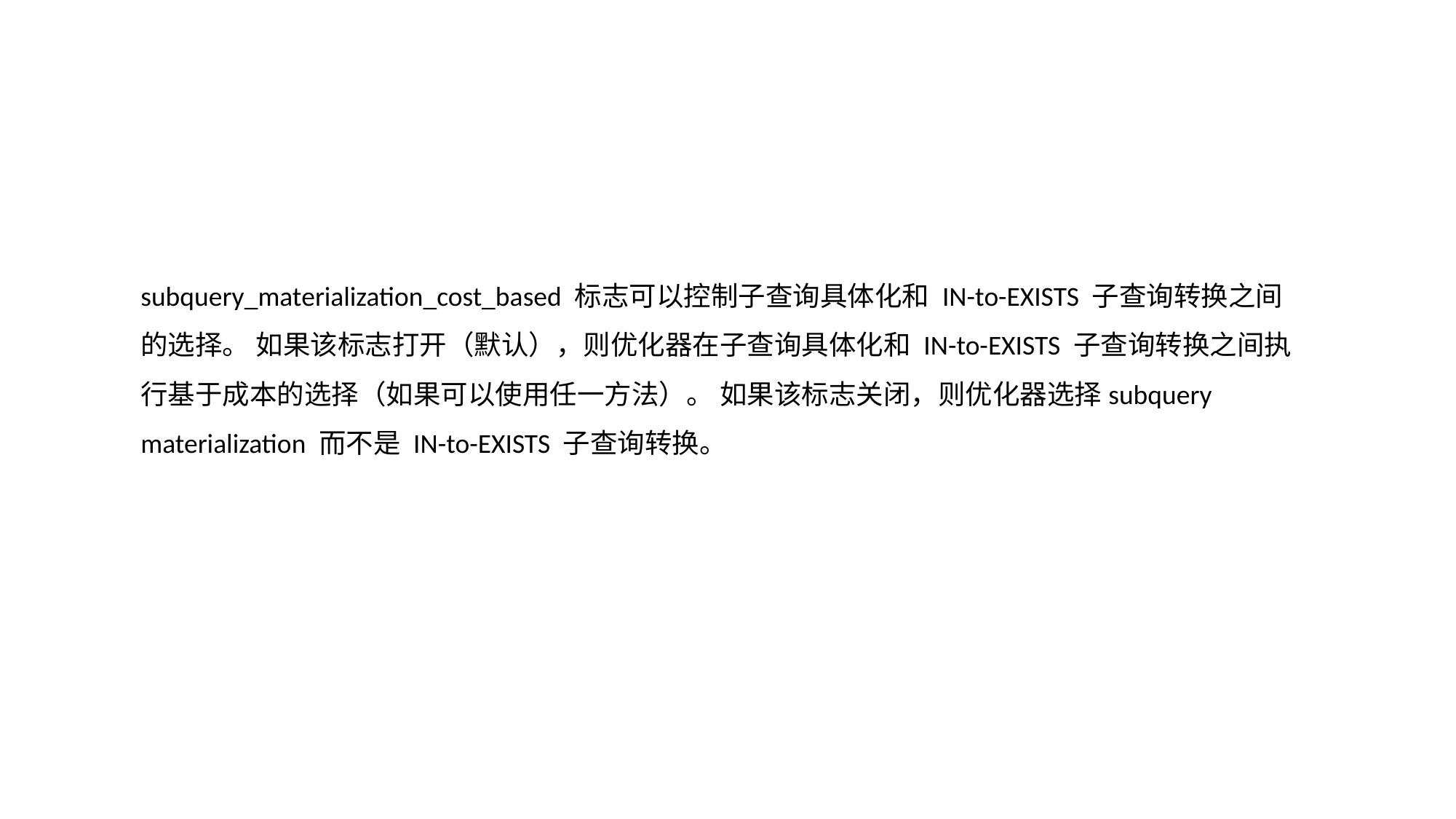

subquery_materialization_cost_based 标志可以控制子查询具体化和 IN-to-EXISTS 子查询转换之间的选择。 如果该标志打开（默认），则优化器在子查询具体化和 IN-to-EXISTS 子查询转换之间执行基于成本的选择（如果可以使用任一方法）。 如果该标志关闭，则优化器选择subquery materialization 而不是 IN-to-EXISTS 子查询转换。